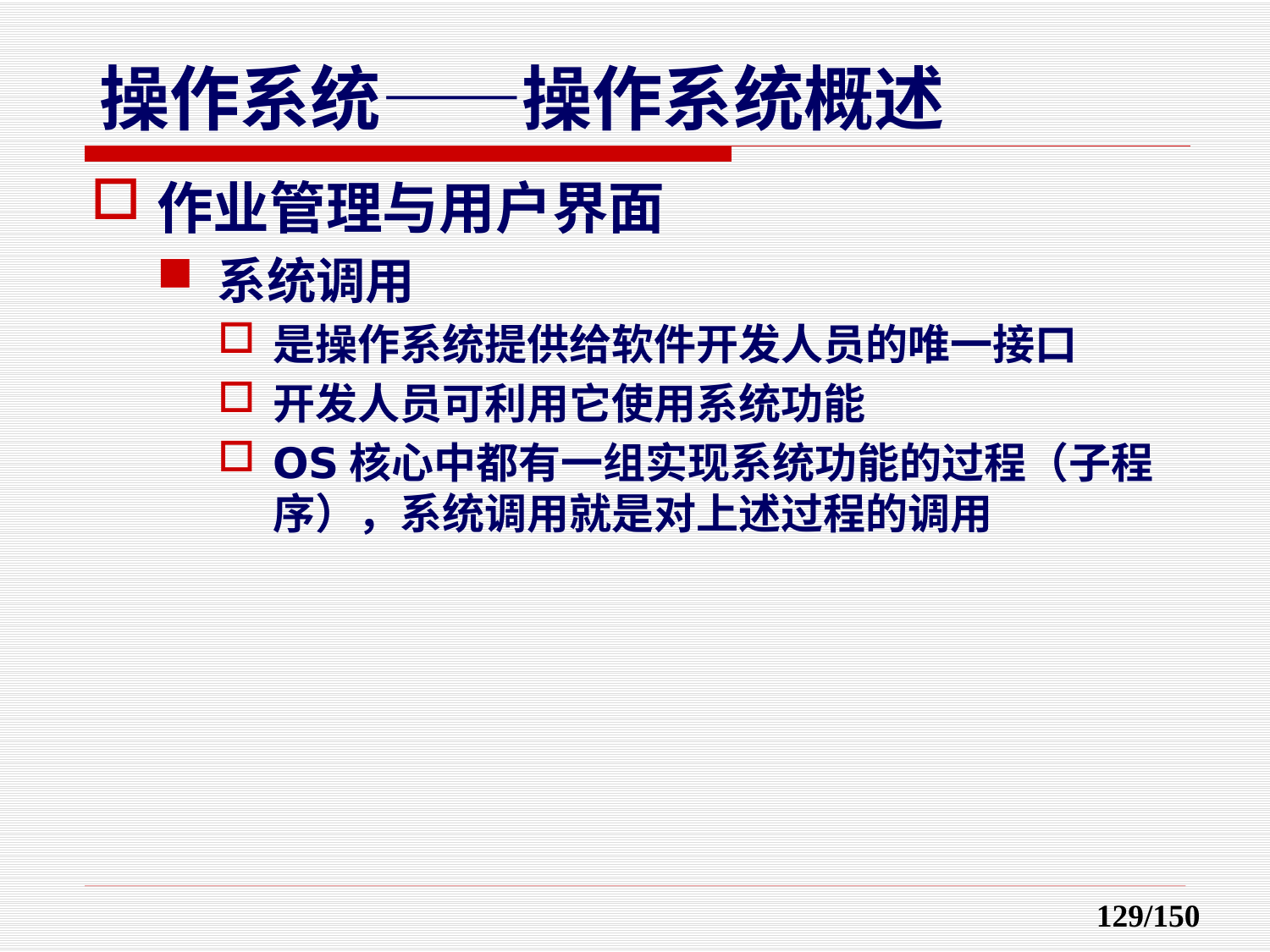

作业管理与用户界面
系统调用
是操作系统提供给软件开发人员的唯一接口
开发人员可利用它使用系统功能
OS核心中都有一组实现系统功能的过程（子程序），系统调用就是对上述过程的调用